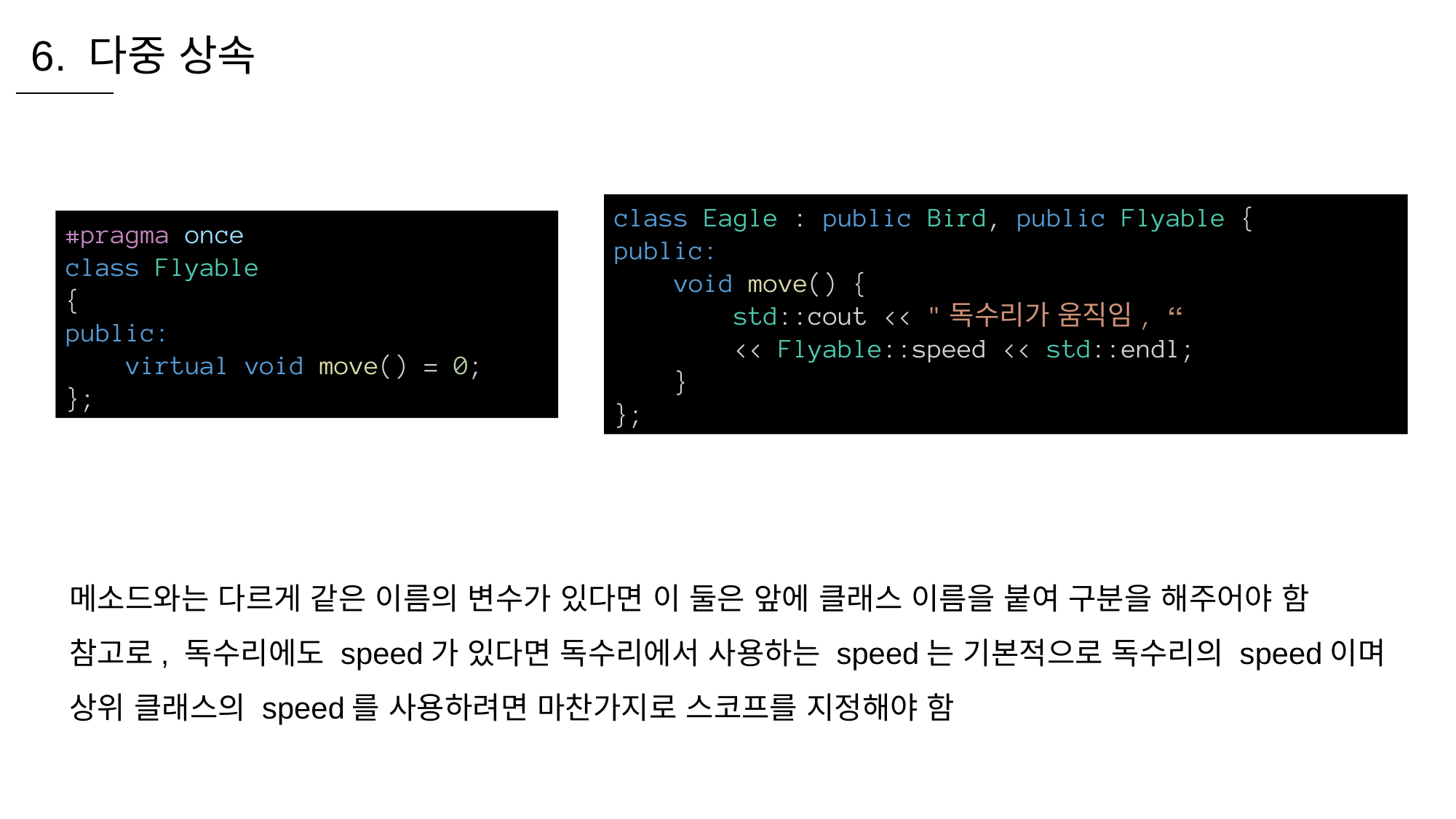

6. 다중 상속
class Eagle : public Bird, public Flyable {
public:
    void move() {
        std::cout << "독수리가 움직임, “
        << Flyable::speed << std::endl;
    }
};
#pragma once
class Flyable
{
public:
    virtual void move() = 0;
};
메소드와는 다르게 같은 이름의 변수가 있다면 이 둘은 앞에 클래스 이름을 붙여 구분을 해주어야 함
참고로, 독수리에도 speed가 있다면 독수리에서 사용하는 speed는 기본적으로 독수리의 speed이며
상위 클래스의 speed를 사용하려면 마찬가지로 스코프를 지정해야 함